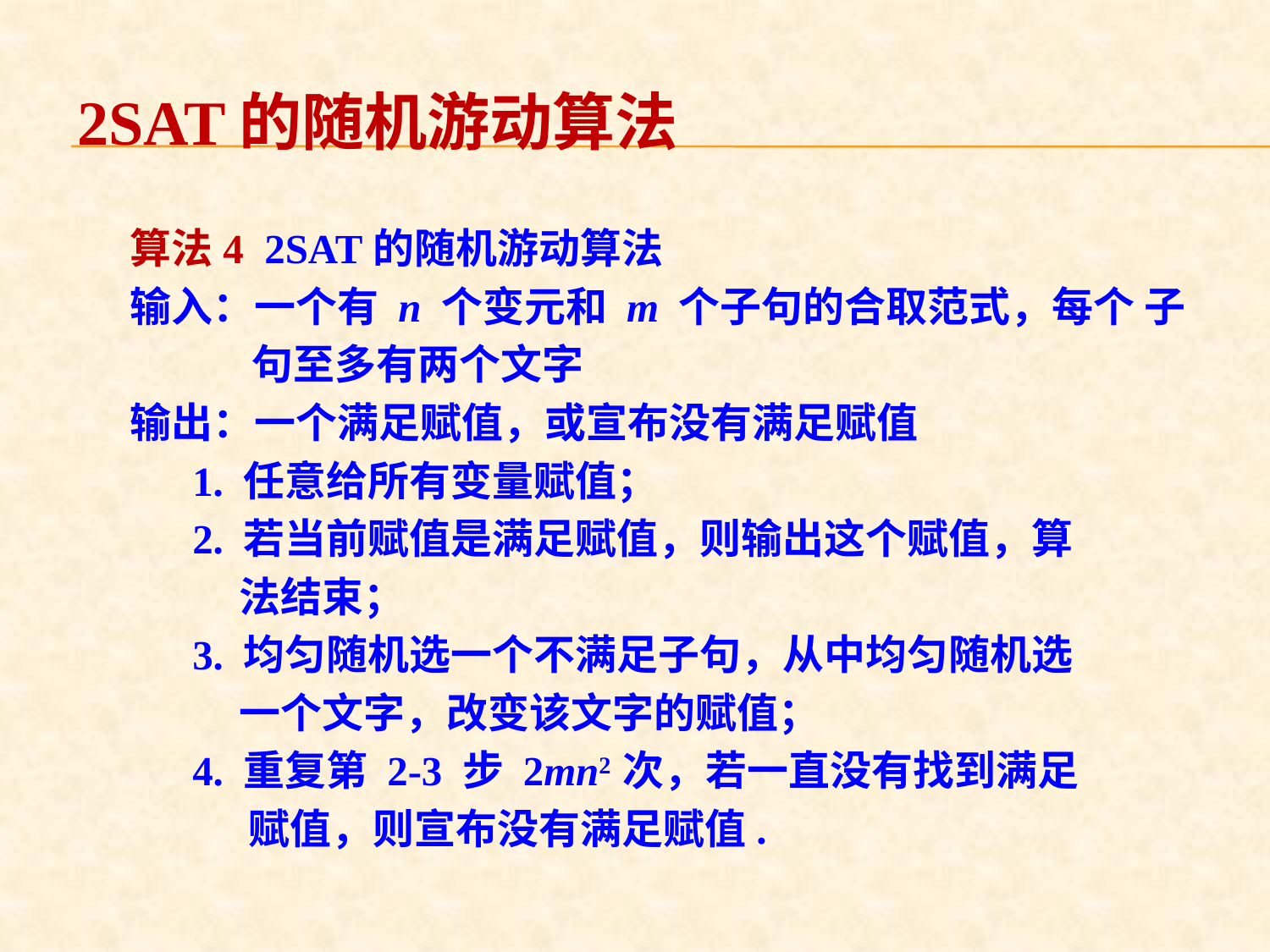

# 2SAT的随机游动算法
算法4  2SAT的随机游动算法
输入：一个有 n 个变元和 m 个子句的合取范式，每个 子
            句至多有两个文字
输出：一个满足赋值，或宣布没有满足赋值
1. 任意给所有变量赋值；
2. 若当前赋值是满足赋值，则输出这个赋值，算
    法结束；
3. 均匀随机选一个不满足子句，从中均匀随机选
    一个文字，改变该文字的赋值；
4. 重复第 2-3 步 2mn2 次，若一直没有找到满足
     赋值，则宣布没有满足赋值.